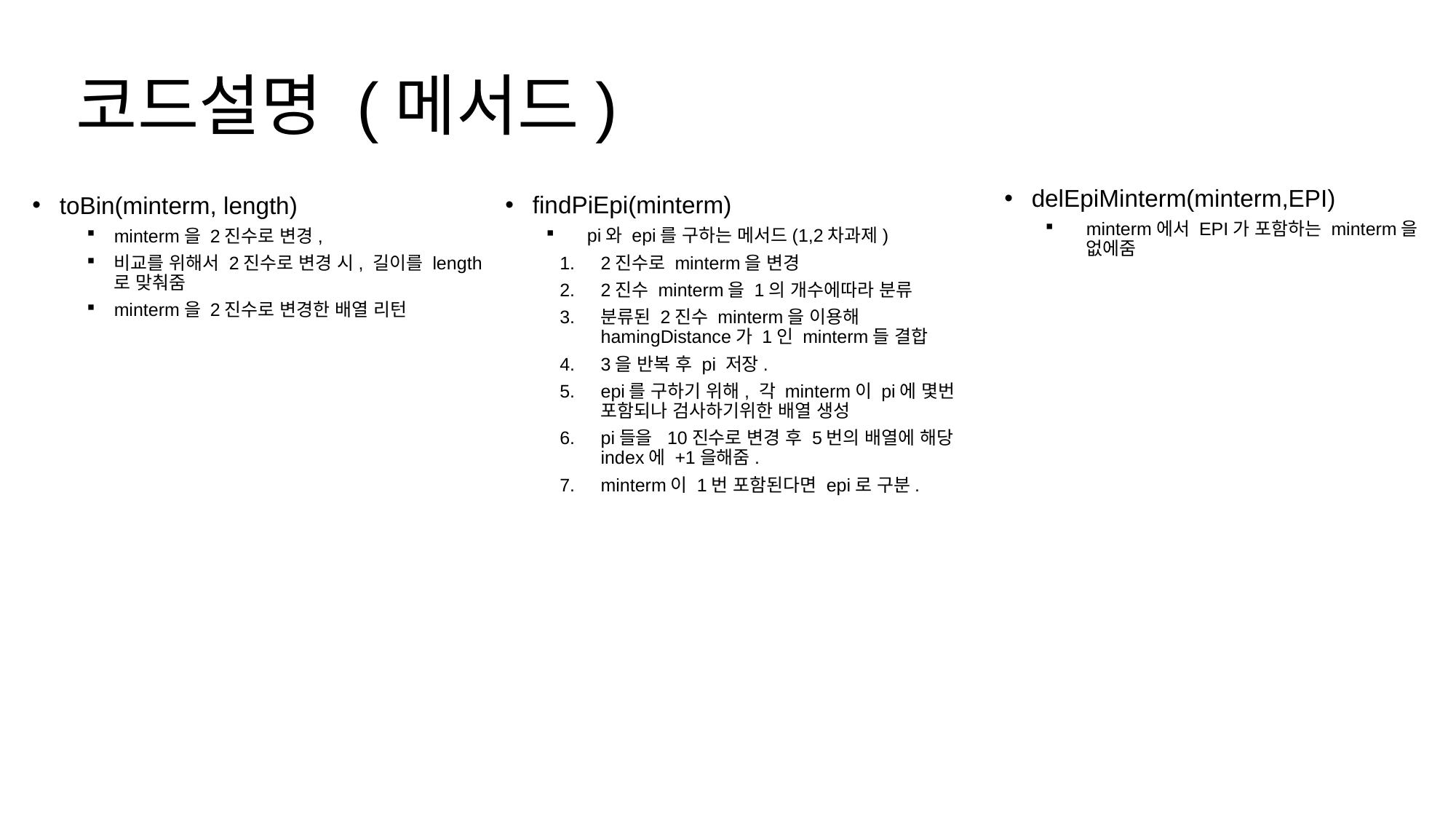

# 코드설명 (메서드)
delEpiMinterm(minterm,EPI)
minterm에서 EPI가 포함하는 minterm을 없에줌

findPiEpi(minterm)
pi와 epi를 구하는 메서드(1,2차과제)
2진수로 minterm을 변경
2진수 minterm을 1의 개수에따라 분류
분류된 2진수 minterm을 이용해 hamingDistance가 1인 minterm들 결합
3을 반복 후 pi 저장.
epi를 구하기 위해, 각 minterm이 pi에 몇번 포함되나 검사하기위한 배열 생성
pi들을  10진수로 변경 후 5번의 배열에 해당 index에 +1을해줌.
minterm이 1번 포함된다면 epi로 구분.
toBin(minterm, length)
minterm을 2진수로 변경,
비교를 위해서 2진수로 변경 시, 길이를 length로 맞춰줌
minterm을 2진수로 변경한 배열 리턴